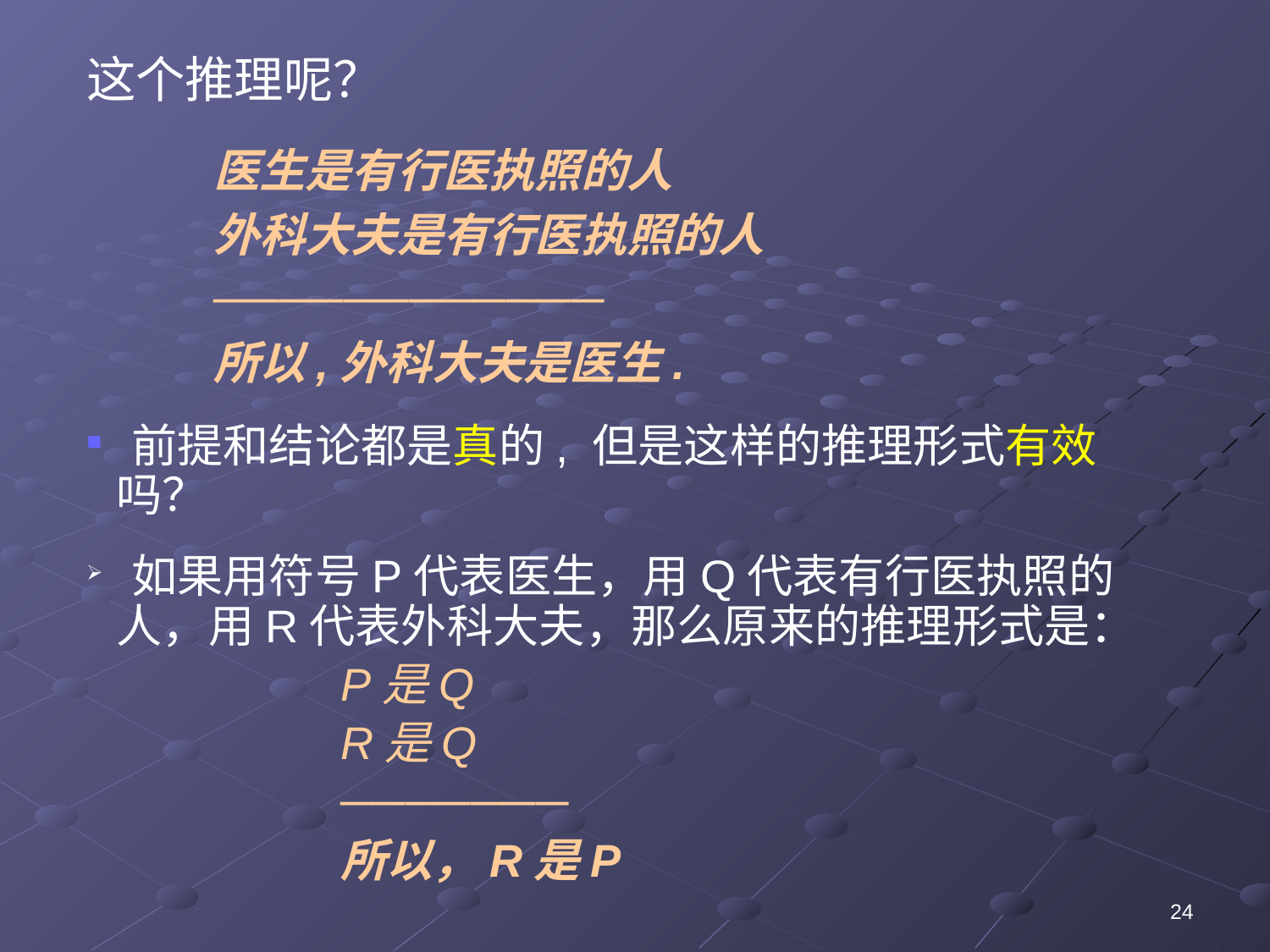

这个推理呢？

	医生是有行医执照的人
	外科大夫是有行医执照的人
	────────────
	所以,外科大夫是医生.

 前提和结论都是真的, 但是这样的推理形式有效吗？

 如果用符号P代表医生，用Q代表有行医执照的人，用R代表外科大夫，那么原来的推理形式是：
	P是Q
	R是Q
	───────
	所以，R是P
24